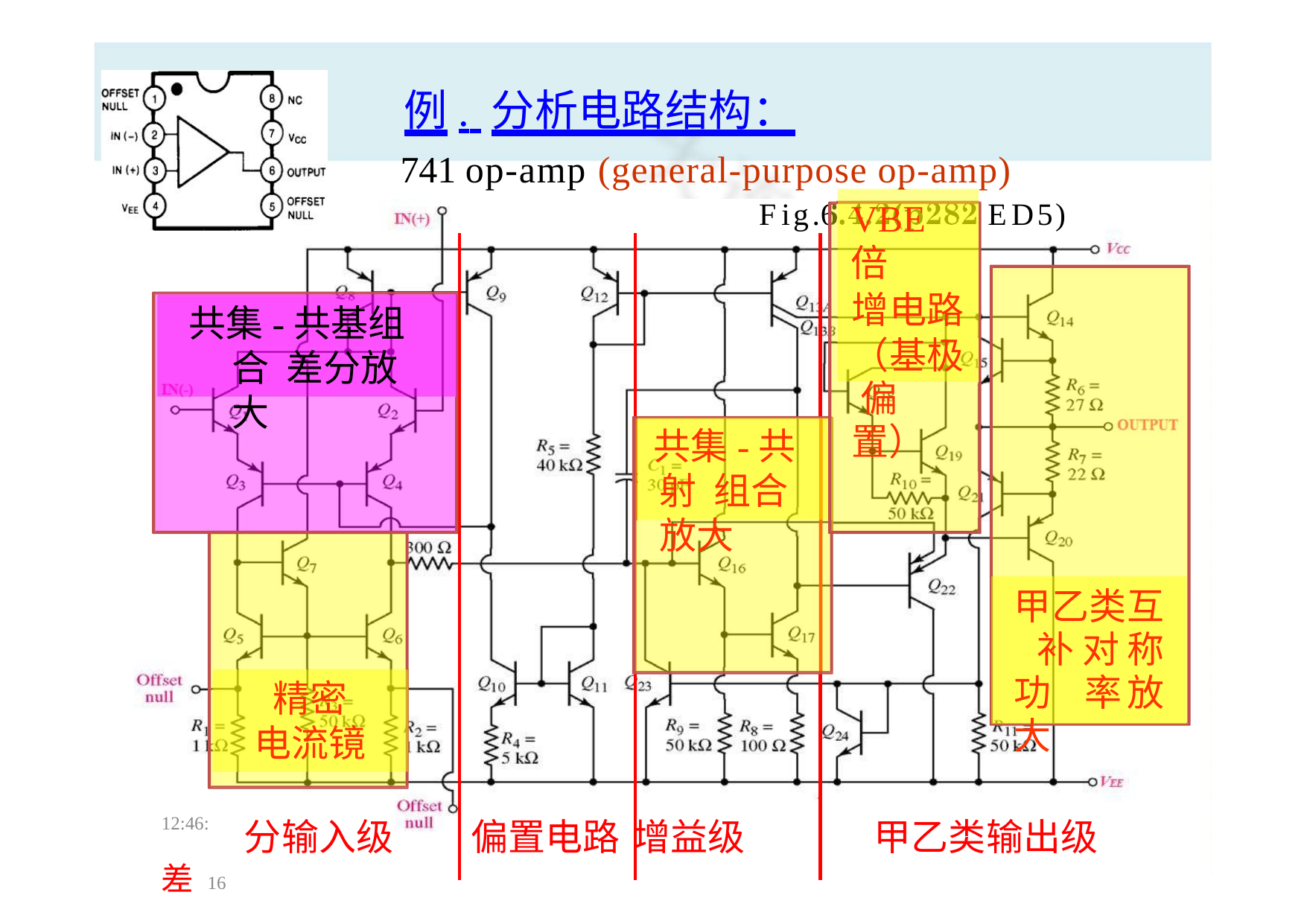

# 例. 分析电路结构：
741 op-amp (general-purpose op-amp)

Fig.	ED5)
VBE倍
增电路
（基极  偏置）

6.4.2(p282

共集-共基组合  差分放大

共集-共射  组合放大

甲乙类互  补对称功  率放大

精密  电流镜
12:46:差16
分输入级
甲乙类输出级
偏置电路 增益级